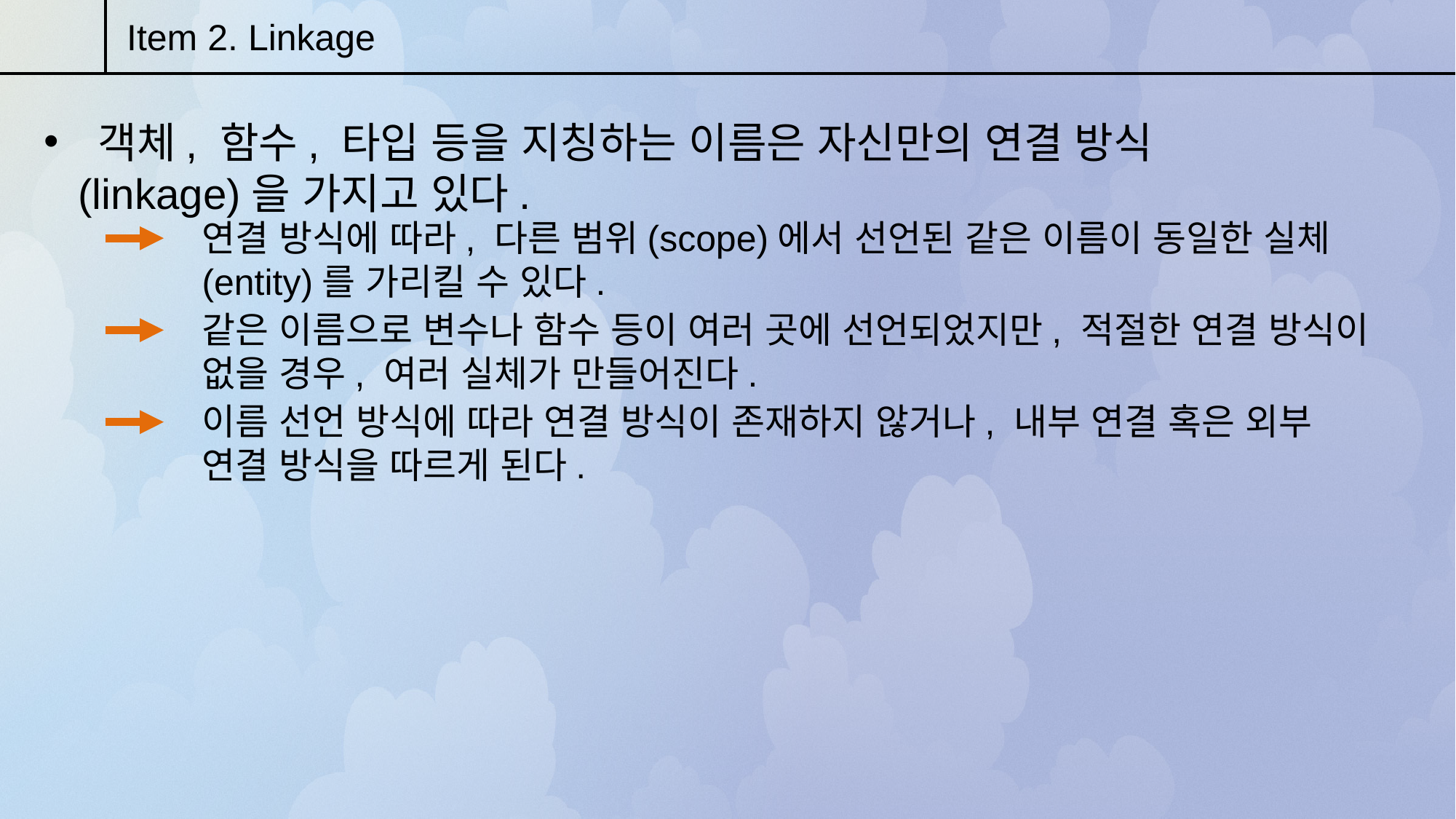

Item 2. Linkage
 객체, 함수, 타입 등을 지칭하는 이름은 자신만의 연결 방식(linkage)을 가지고 있다.
연결 방식에 따라, 다른 범위(scope)에서 선언된 같은 이름이 동일한 실체(entity)를 가리킬 수 있다.
같은 이름으로 변수나 함수 등이 여러 곳에 선언되었지만, 적절한 연결 방식이 없을 경우, 여러 실체가 만들어진다.
이름 선언 방식에 따라 연결 방식이 존재하지 않거나, 내부 연결 혹은 외부 연결 방식을 따르게 된다.